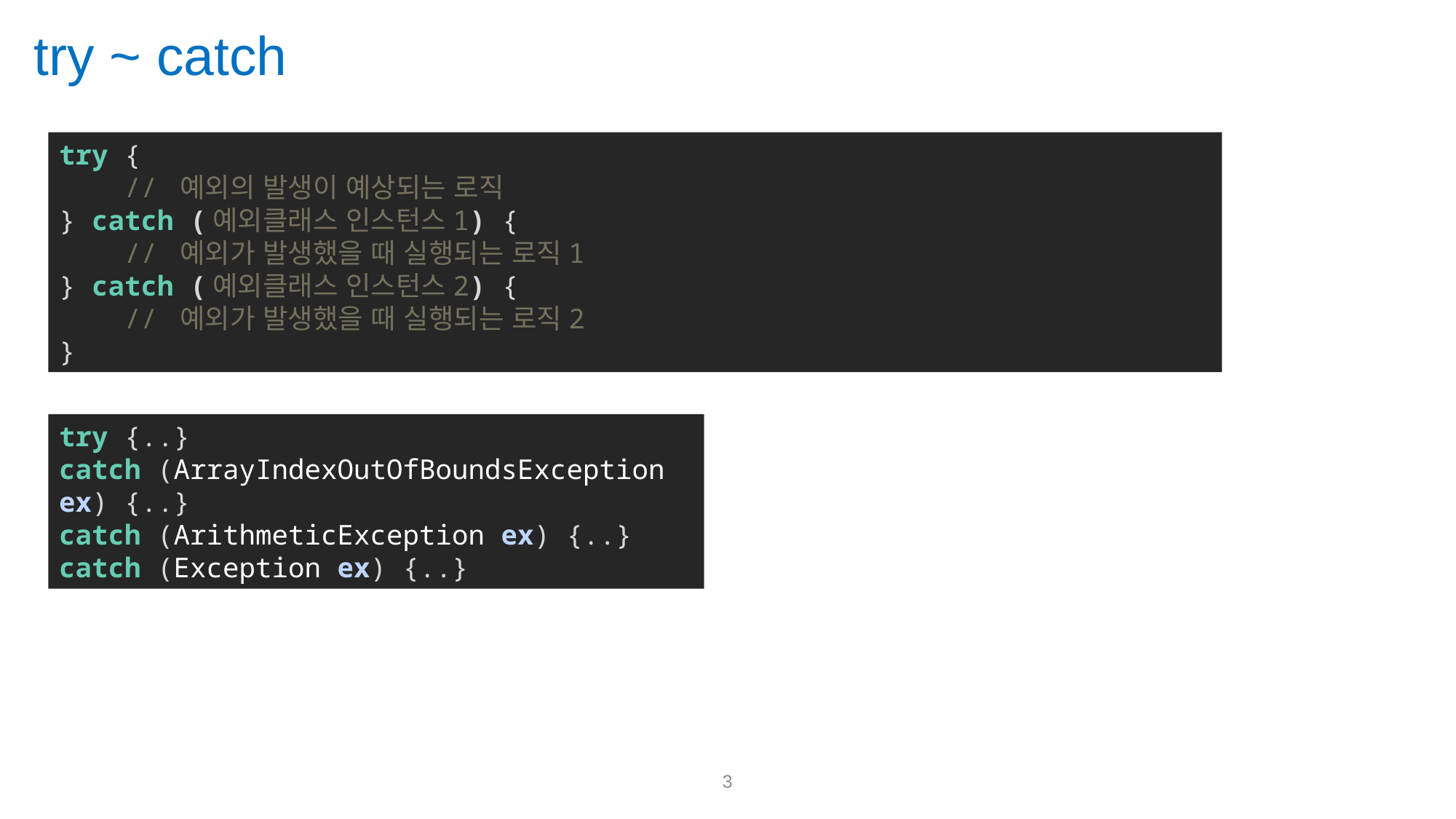

try ~ catch
try {
    // 예외의 발생이 예상되는 로직
} catch (예외클래스 인스턴스1) {
    // 예외가 발생했을 때 실행되는 로직1
} catch (예외클래스 인스턴스2) {
    // 예외가 발생했을 때 실행되는 로직2
}
try {..}
catch (ArrayIndexOutOfBoundsException ex) {..}
catch (ArithmeticException ex) {..}
catch (Exception ex) {..}
3